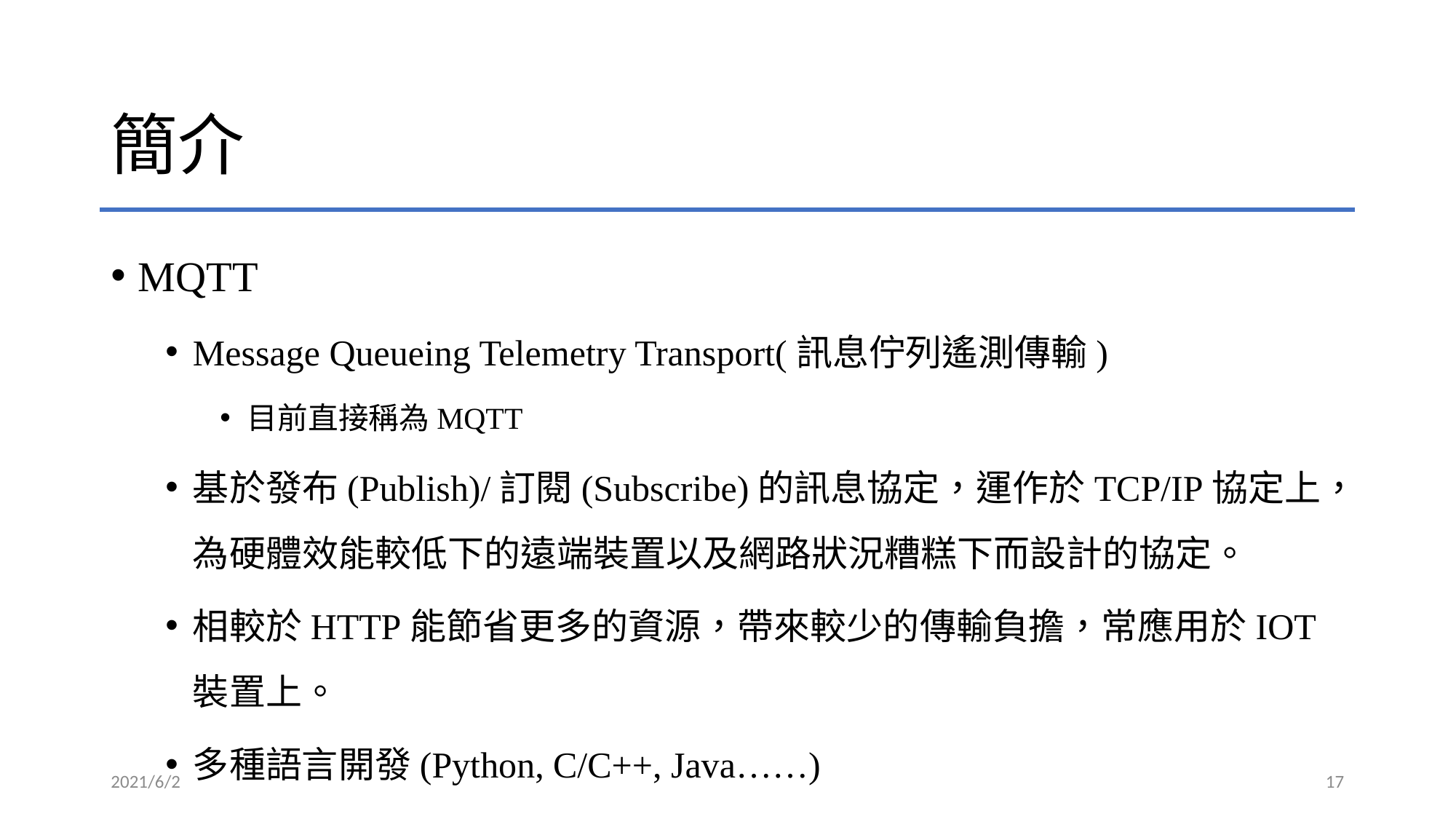

# 簡介
MQTT
Message Queueing Telemetry Transport(訊息佇列遙測傳輸)
目前直接稱為MQTT
基於發布(Publish)/訂閱(Subscribe)的訊息協定，運作於TCP/IP協定上，為硬體效能較低下的遠端裝置以及網路狀況糟糕下而設計的協定。
相較於HTTP能節省更多的資源，帶來較少的傳輸負擔，常應用於IOT裝置上。
多種語言開發(Python, C/C++, Java……)

2021/6/2
17